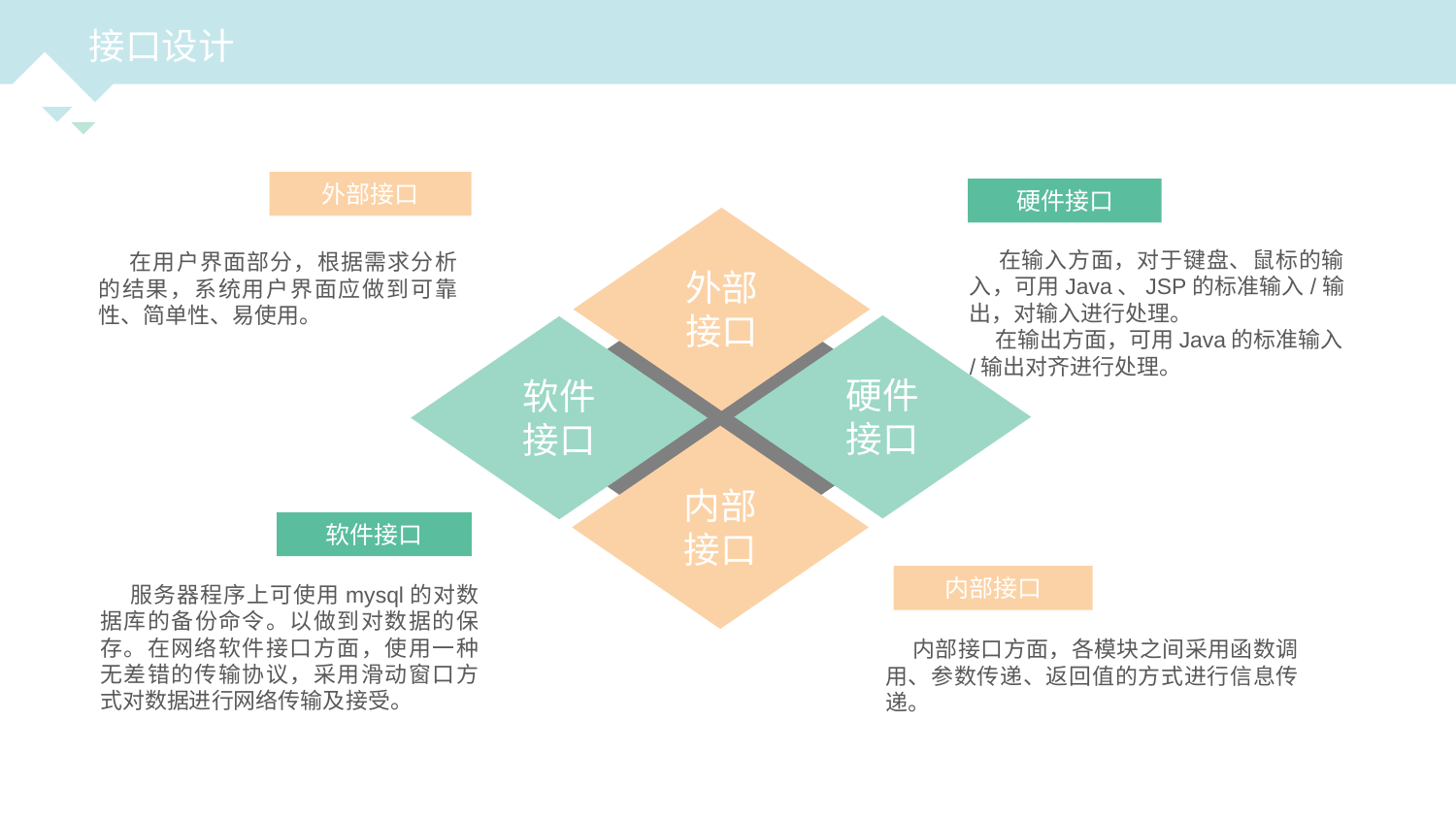

接口设计

外部接口
硬件接口

外部接口
    在输入方面，对于键盘、鼠标的输入，可用Java、JSP的标准输入/输出，对输入进行处理。
    在输出方面，可用Java的标准输入/输出对齐进行处理。
    在用户界面部分，根据需求分析的结果，系统用户界面应做到可靠性、简单性、易使用。

硬件接口

软件接口

内部接口
软件接口
内部接口
    服务器程序上可使用mysql的对数据库的备份命令。以做到对数据的保存。在网络软件接口方面，使用一种无差错的传输协议，采用滑动窗口方式对数据进行网络传输及接受。
    内部接口方面，各模块之间采用函数调用、参数传递、返回值的方式进行信息传递。